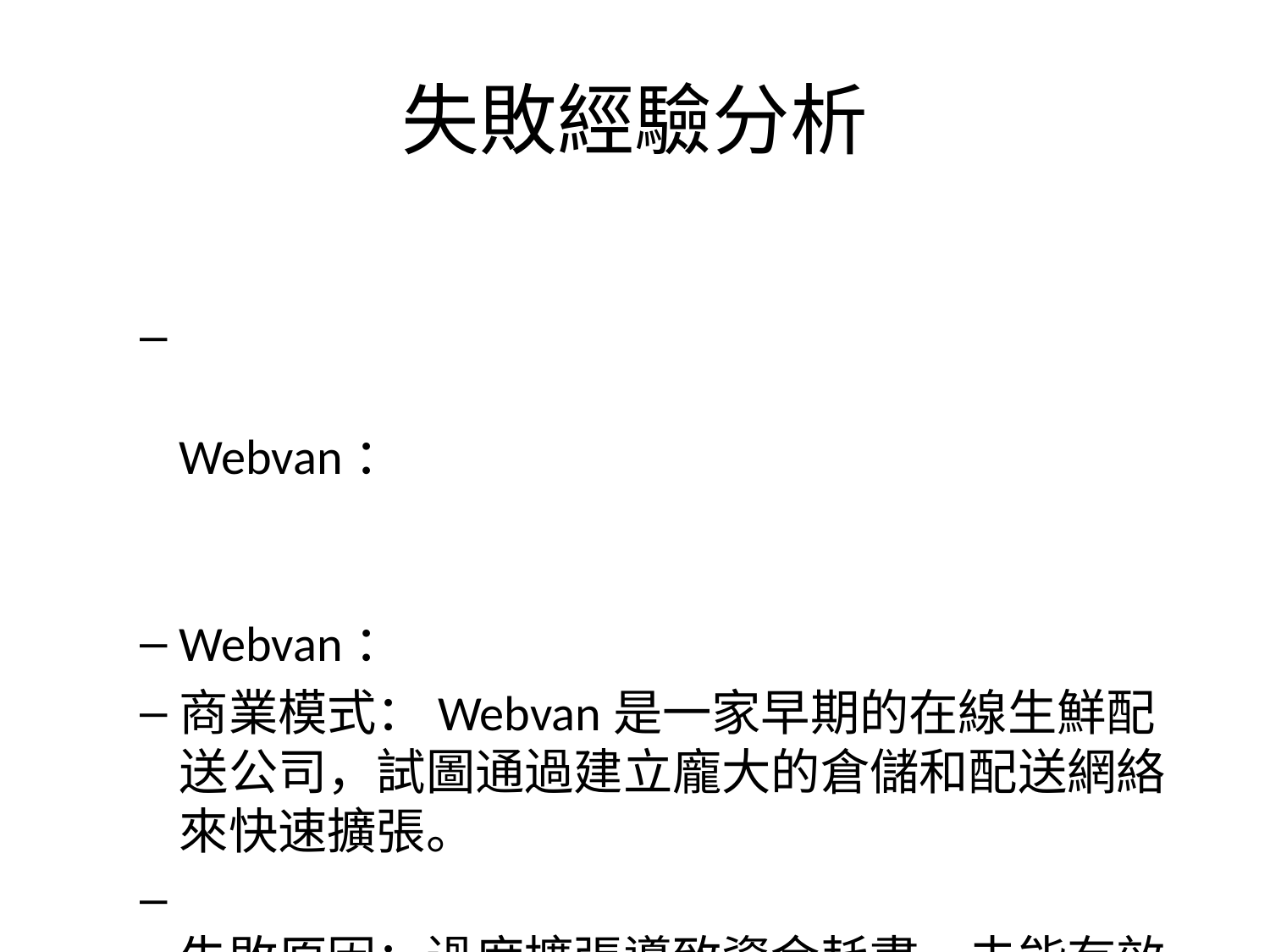

# 失敗經驗分析

Webvan：
Webvan：
商業模式：Webvan是一家早期的在線生鮮配送公司，試圖通過建立龐大的倉儲和配送網絡來快速擴張。
失敗原因：過度擴張導致資金耗盡，未能有效控制成本和保持現金流，最終在市場競爭中失敗。
Quirky：
Quirky：
商業模式：Quirky是一家基於群眾創意的創新產品開發平台，讓用戶提交創意並參與產品開發過程。
失敗原因：產品開發和市場需求匹配不足，過度依賴群眾創意導致產品質量和市場接受度不穩定，最終無法實現盈利。